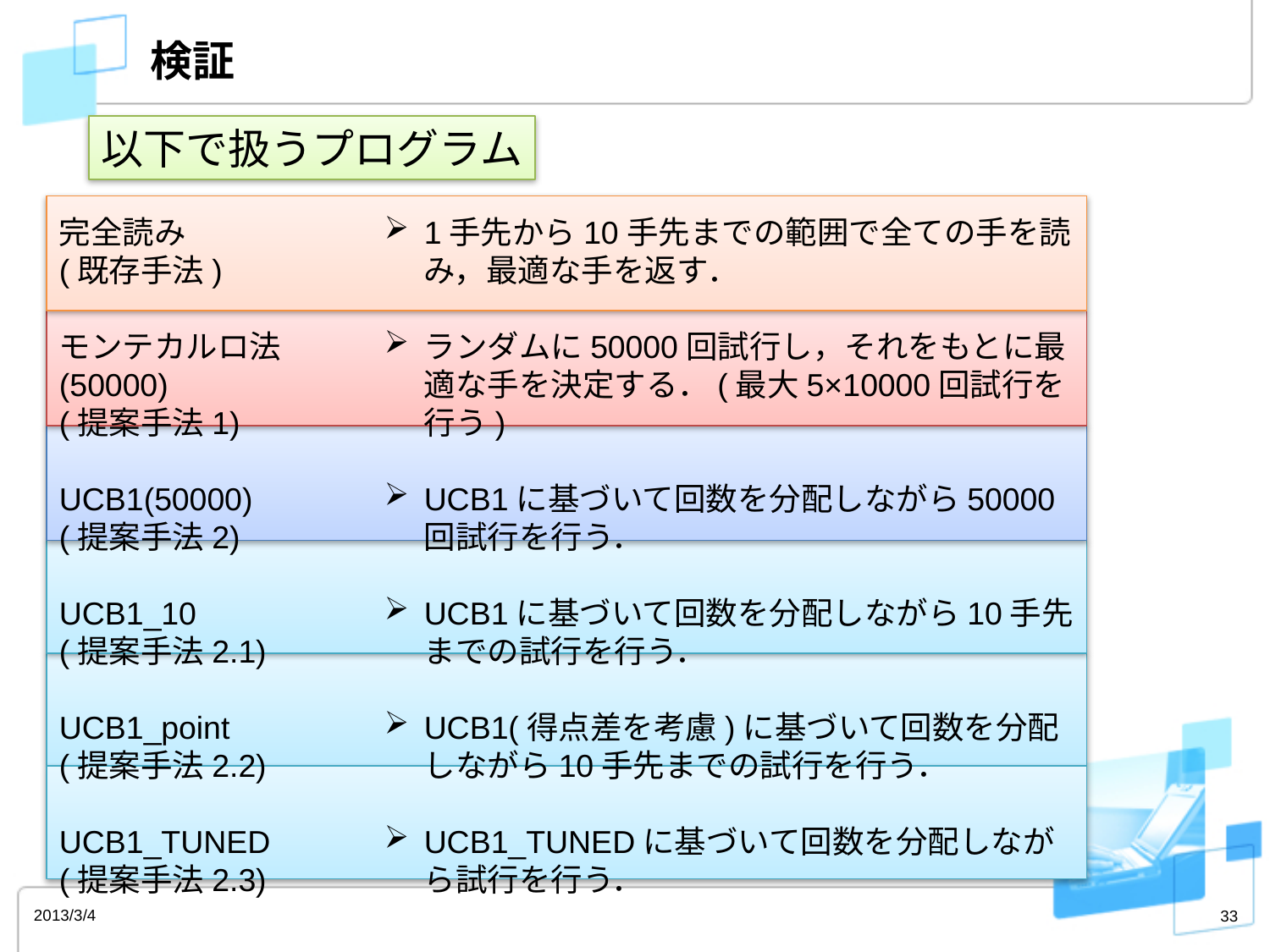

# 検証
以下で扱うプログラム

完全読み
(既存手法)

モンテカルロ法(50000)
(提案手法1)

UCB1(50000)
(提案手法2)

UCB1_10
(提案手法2.1)

UCB1_point
(提案手法2.2)

UCB1_TUNED
(提案手法2.3)

1手先から10手先までの範囲で全ての手を読み，最適な手を返す．

ランダムに50000回試行し，それをもとに最適な手を決定する．(最大5×10000回試行を行う)

UCB1に基づいて回数を分配しながら50000回試行を行う．

UCB1に基づいて回数を分配しながら10手先までの試行を行う．

UCB1(得点差を考慮)に基づいて回数を分配しながら10手先までの試行を行う．

UCB1_TUNEDに基づいて回数を分配しながら試行を行う．

2013/3/4
33